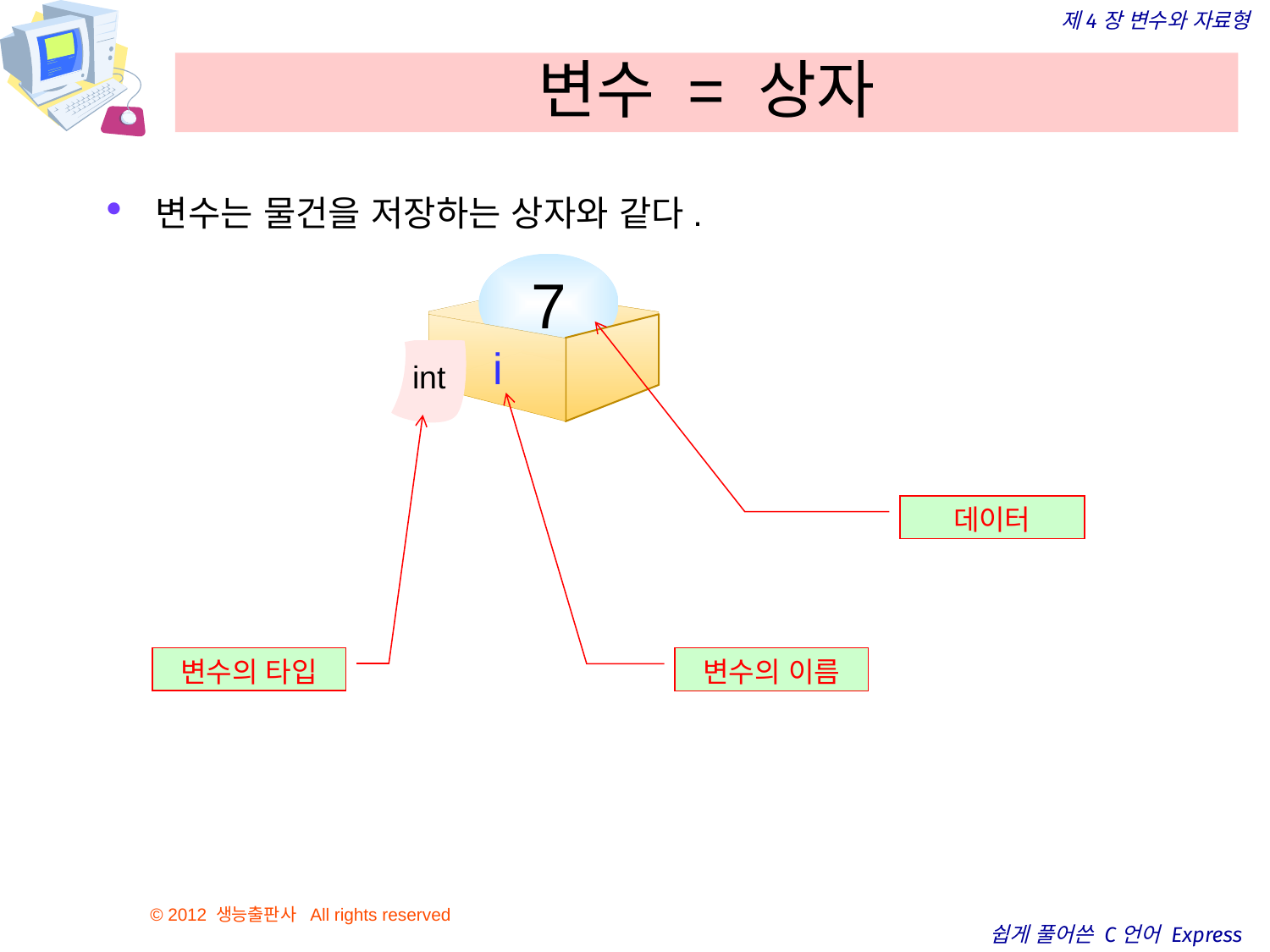

# 변수 = 상자
변수는 물건을 저장하는 상자와 같다.
7

i

int
데이터
변수의 타입
변수의 이름